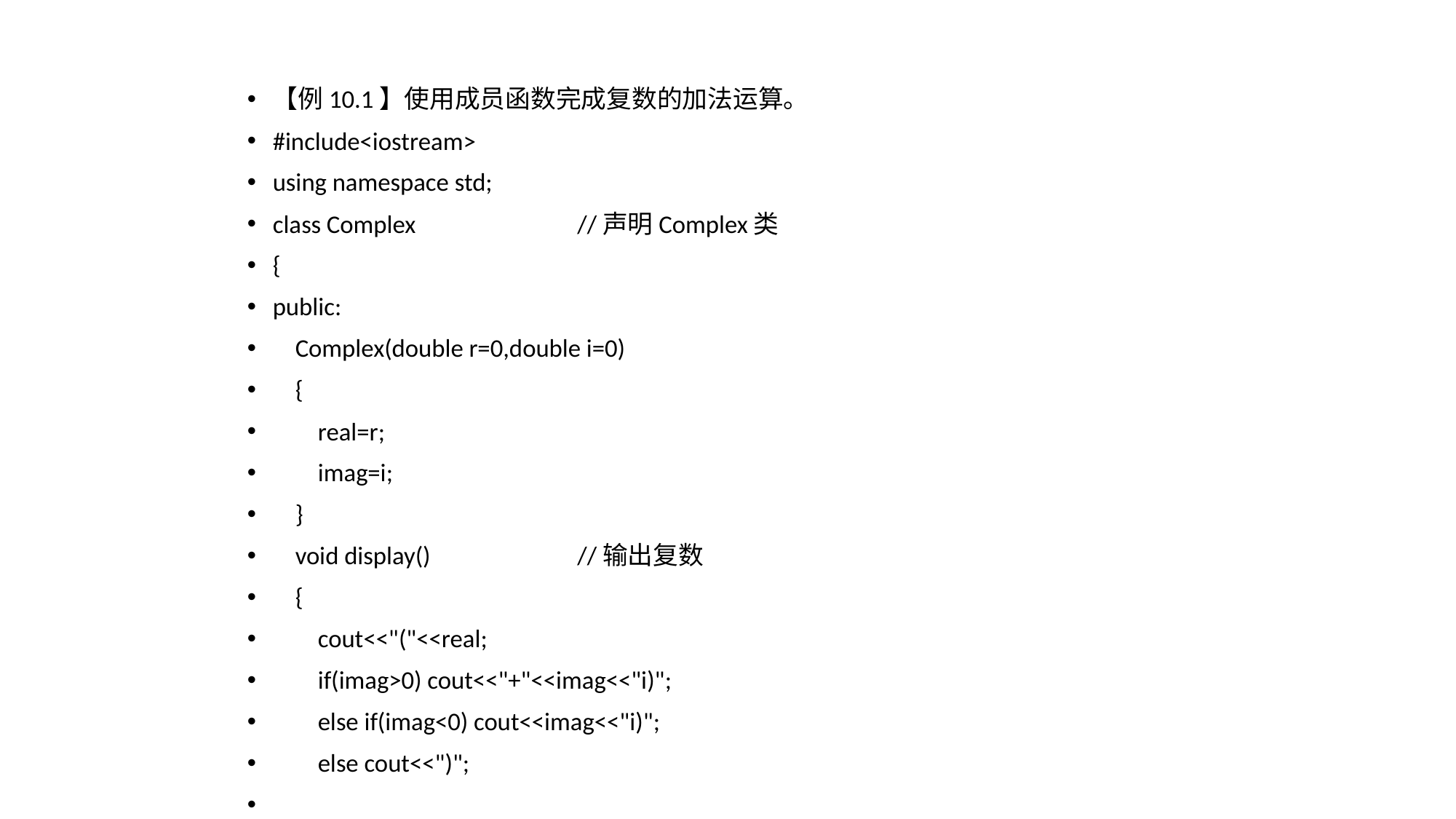

【例10.1】使用成员函数完成复数的加法运算。
#include<iostream>
using namespace std;
class Complex			                 		//声明Complex类
{
public:
    Complex(double r=0,double i=0)
    {
        real=r;
        imag=i;
    }
    void display()		                 		//输出复数
    {
        cout<<"("<<real;
        if(imag>0) cout<<"+"<<imag<<"i)";
        else if(imag<0) cout<<imag<<"i)";
        else cout<<")";